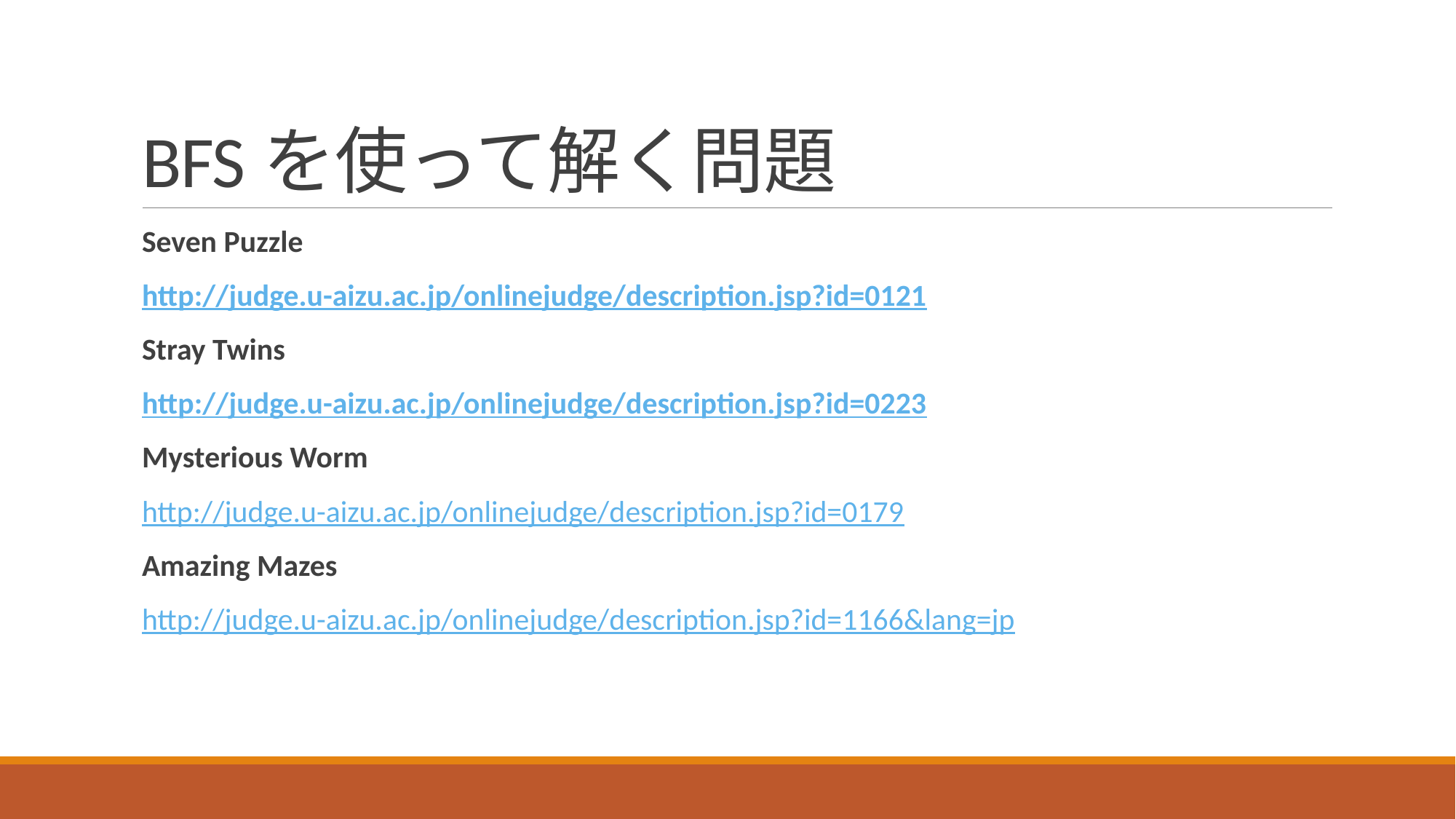

# BFSを使って解く問題

Seven Puzzle
http://judge.u-aizu.ac.jp/onlinejudge/description.jsp?id=0121
Stray Twins
http://judge.u-aizu.ac.jp/onlinejudge/description.jsp?id=0223
Mysterious Worm
http://judge.u-aizu.ac.jp/onlinejudge/description.jsp?id=0179
Amazing Mazes
http://judge.u-aizu.ac.jp/onlinejudge/description.jsp?id=1166&lang=jp